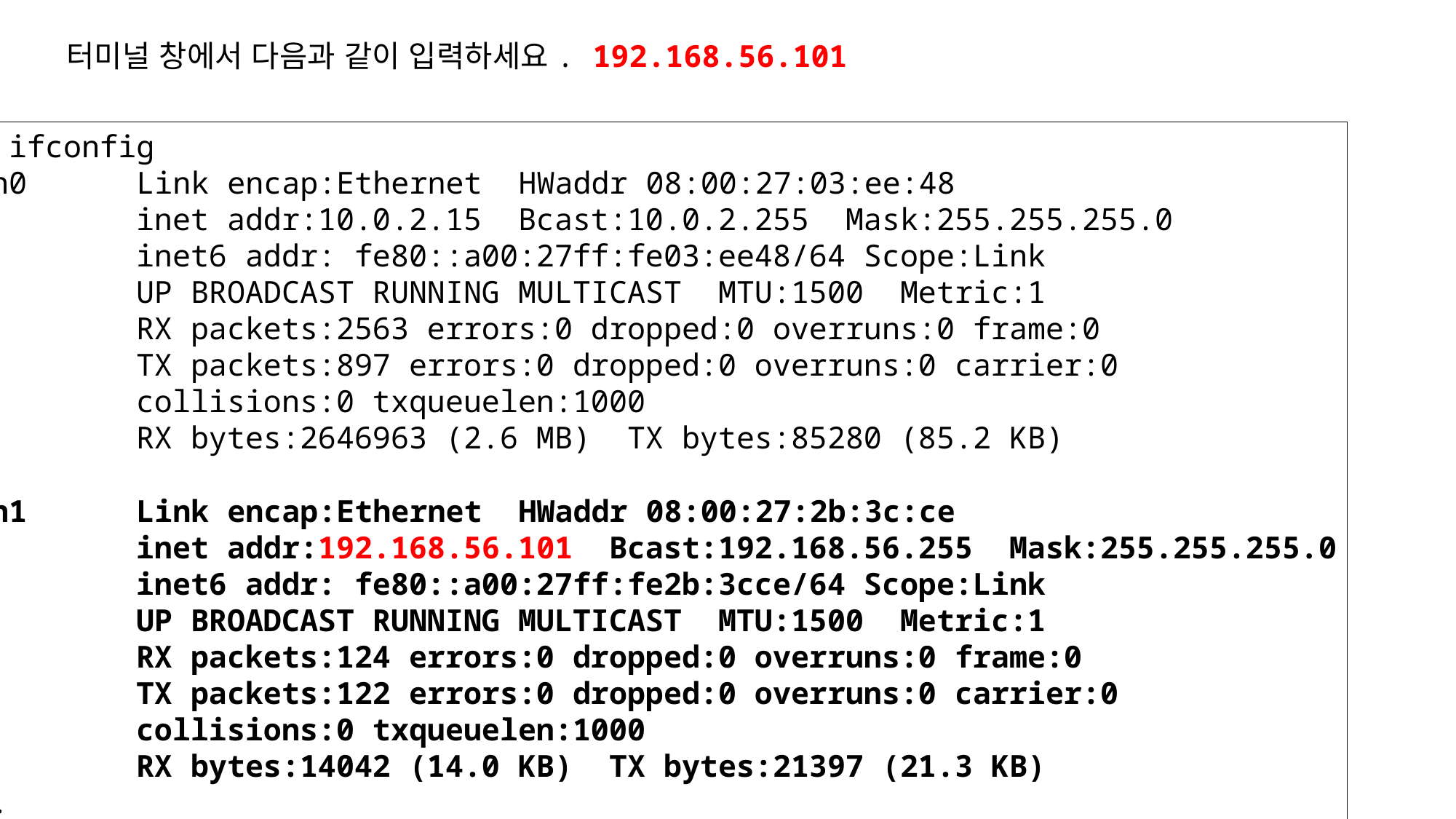

터미널 창에서 다음과 같이 입력하세요. 192.168.56.101
~# ifconfig
eth0      Link encap:Ethernet  HWaddr 08:00:27:03:ee:48
          inet addr:10.0.2.15  Bcast:10.0.2.255  Mask:255.255.255.0
          inet6 addr: fe80::a00:27ff:fe03:ee48/64 Scope:Link
          UP BROADCAST RUNNING MULTICAST  MTU:1500  Metric:1
          RX packets:2563 errors:0 dropped:0 overruns:0 frame:0
          TX packets:897 errors:0 dropped:0 overruns:0 carrier:0
          collisions:0 txqueuelen:1000
          RX bytes:2646963 (2.6 MB)  TX bytes:85280 (85.2 KB)

eth1      Link encap:Ethernet  HWaddr 08:00:27:2b:3c:ce
          inet addr:192.168.56.101  Bcast:192.168.56.255  Mask:255.255.255.0
          inet6 addr: fe80::a00:27ff:fe2b:3cce/64 Scope:Link
          UP BROADCAST RUNNING MULTICAST  MTU:1500  Metric:1
          RX packets:124 errors:0 dropped:0 overruns:0 frame:0
          TX packets:122 errors:0 dropped:0 overruns:0 carrier:0
          collisions:0 txqueuelen:1000
          RX bytes:14042 (14.0 KB)  TX bytes:21397 (21.3 KB)
...